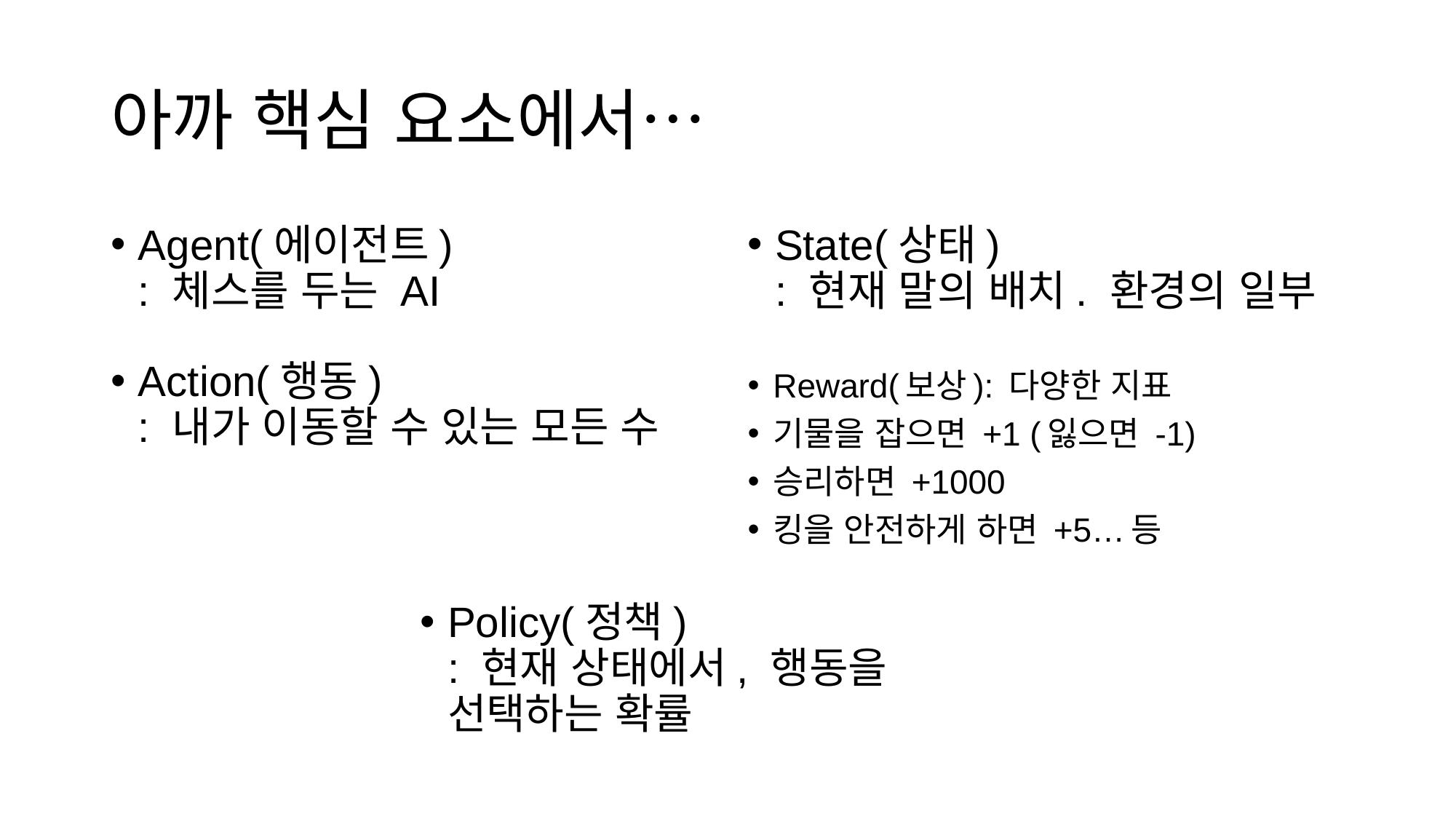

# 아까 핵심 요소에서…
Agent(에이전트)
: 체스를 두는 AI
State(상태)
: 현재 말의 배치. 환경의 일부
Action(행동)
: 내가 이동할 수 있는 모든 수
Reward(보상): 다양한 지표
기물을 잡으면 +1 (잃으면 -1)
승리하면 +1000
킹을 안전하게 하면 +5…등

Policy(정책)
: 현재 상태에서, 행동을 선택하는 확률